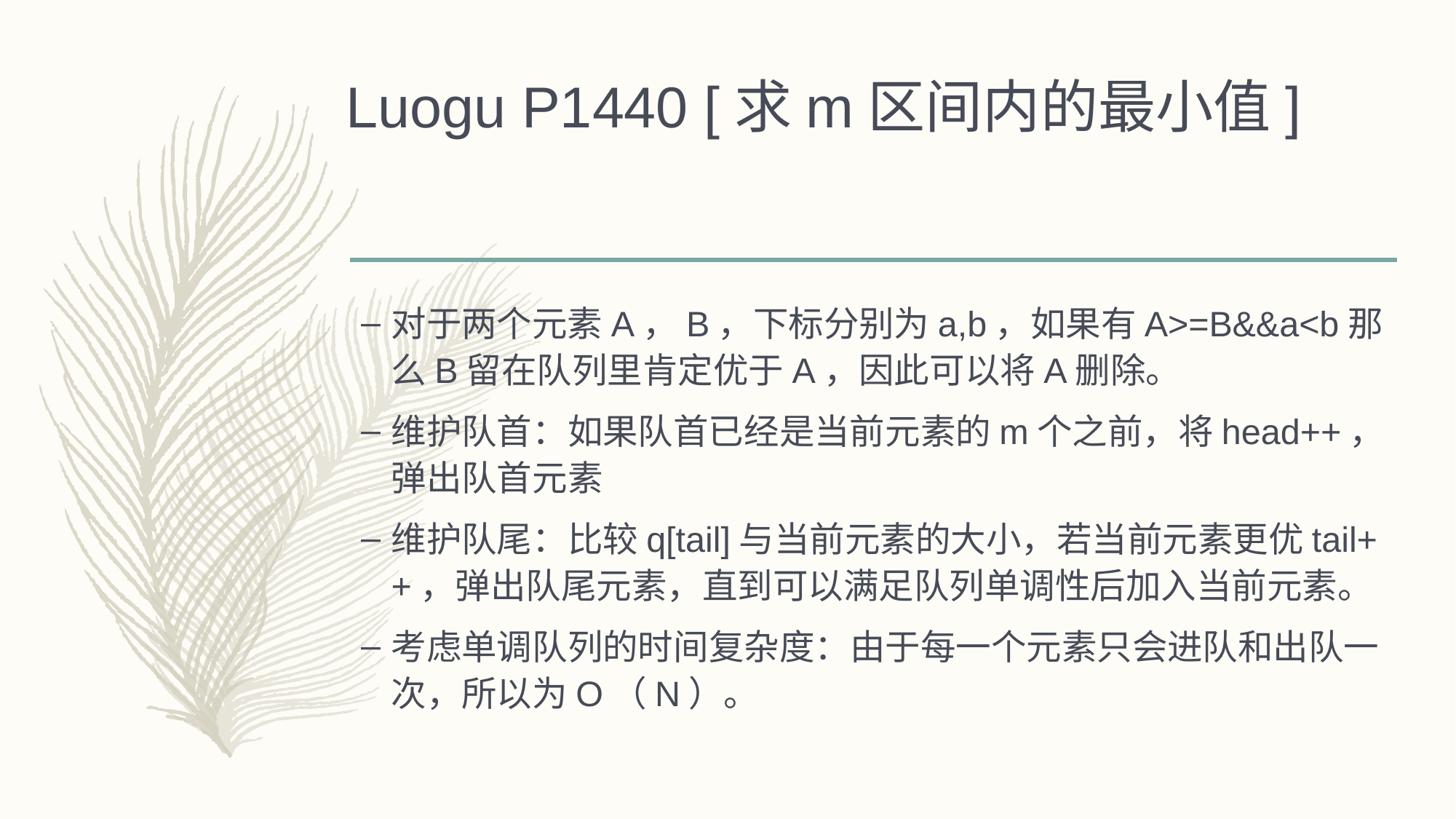

# Luogu P1440 [求m区间内的最小值]
对于两个元素A，B，下标分别为a,b，如果有A>=B&&a<b那么B留在队列里肯定优于A，因此可以将A删除。
维护队首：如果队首已经是当前元素的m个之前，将head++，弹出队首元素
维护队尾：比较q[tail]与当前元素的大小，若当前元素更优tail++，弹出队尾元素，直到可以满足队列单调性后加入当前元素。
考虑单调队列的时间复杂度：由于每一个元素只会进队和出队一次，所以为O（N）。